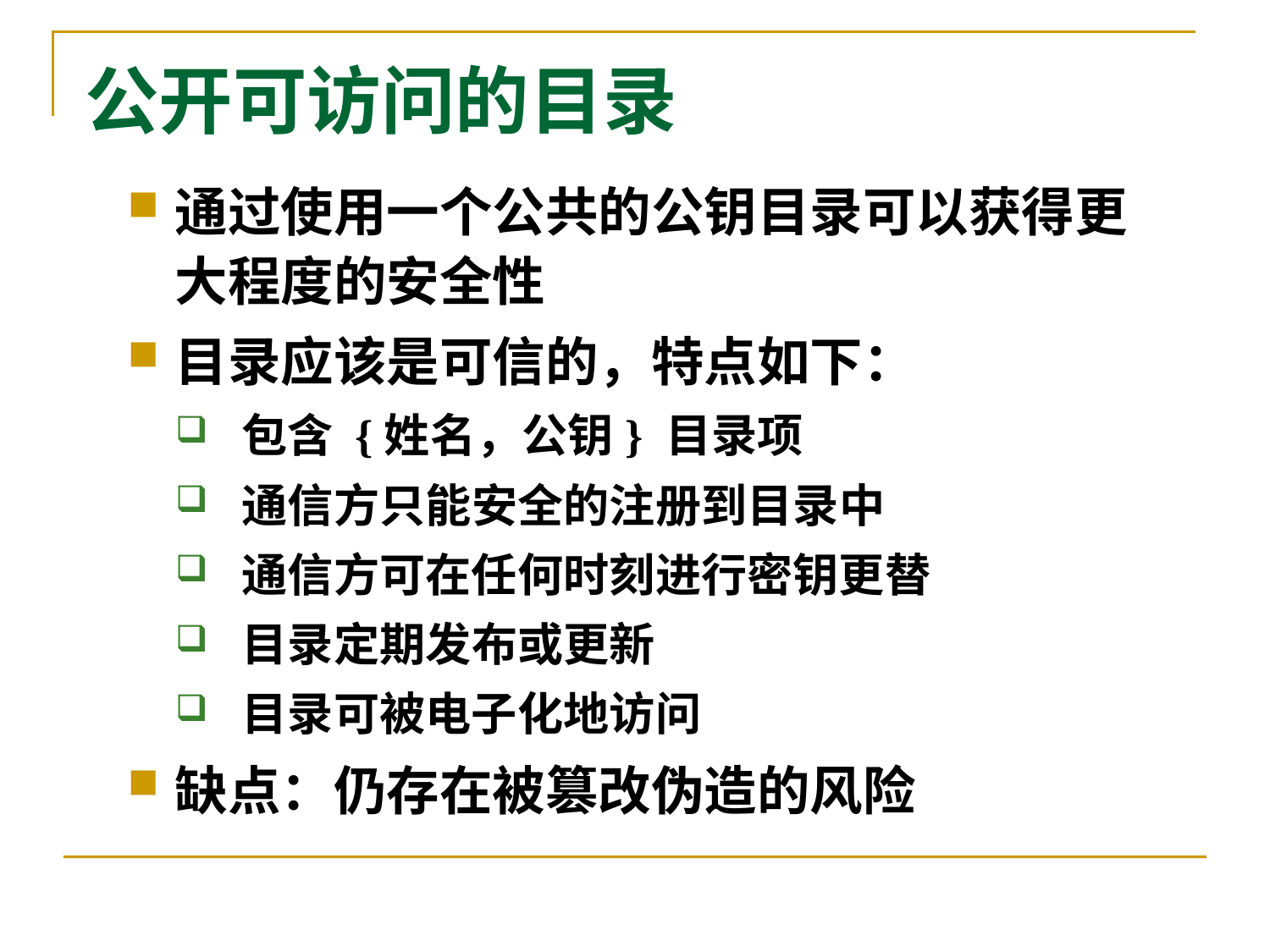

# 公开可访问的目录
通过使用一个公共的公钥目录可以获得更大程度的安全性
目录应该是可信的，特点如下：
 包含 {姓名，公钥} 目录项
 通信方只能安全的注册到目录中
 通信方可在任何时刻进行密钥更替
 目录定期发布或更新
 目录可被电子化地访问
缺点：仍存在被篡改伪造的风险

30